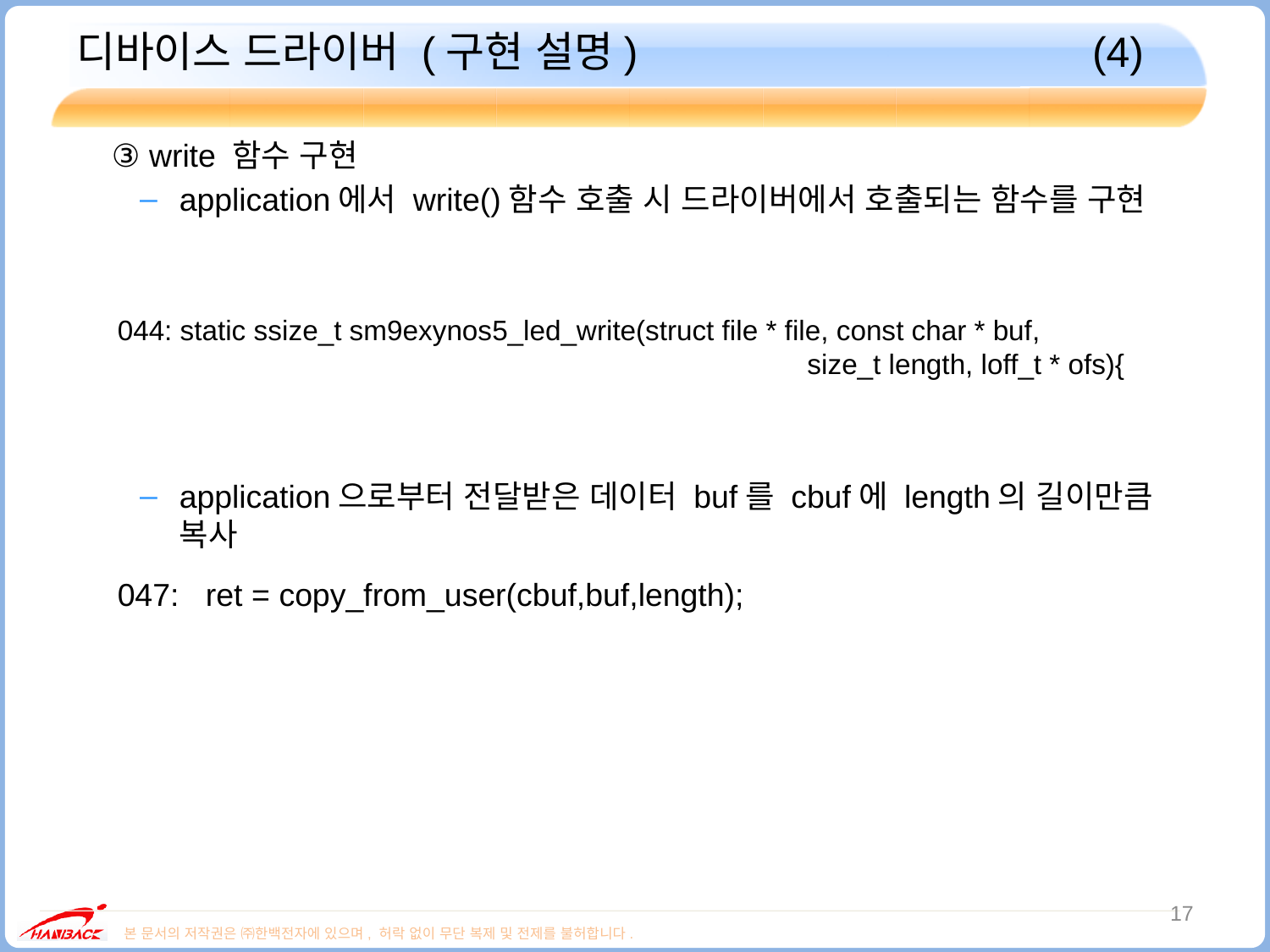

# 디바이스 드라이버 (구현 설명)				(4)
    ③ write 함수 구현
application에서 write()함수 호출 시 드라이버에서 호출되는 함수를 구현

application으로부터 전달받은 데이터 buf를 cbuf에 length의 길이만큼 복사

044: static ssize_t sm9exynos5_led_write(struct file * file, const char * buf, 						       size_t length, loff_t * ofs){
047:   ret = copy_from_user(cbuf,buf,length);
17